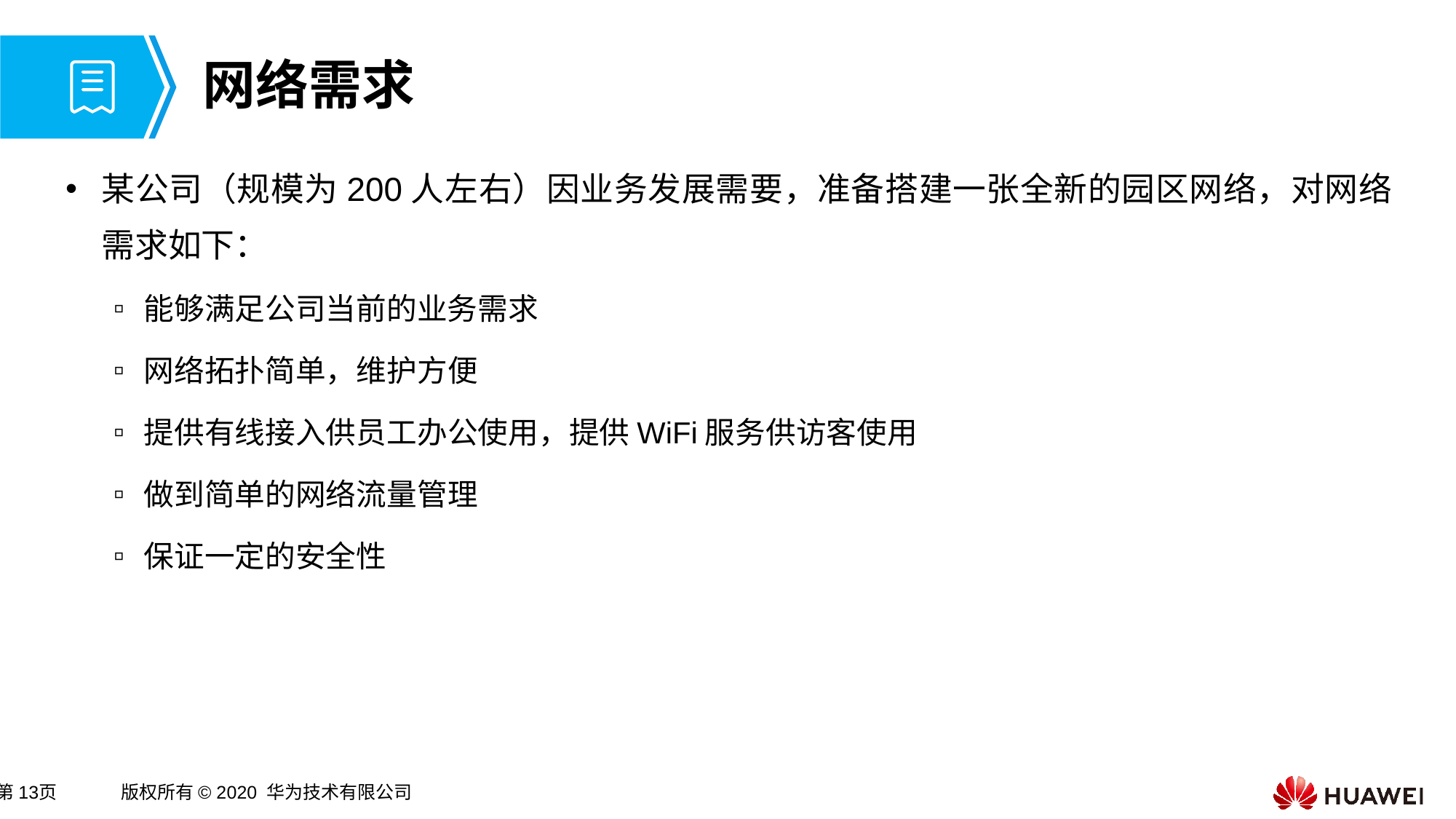

# 网络需求
某公司（规模为200人左右）因业务发展需要，准备搭建一张全新的园区网络，对网络需求如下：
能够满足公司当前的业务需求
网络拓扑简单，维护方便
提供有线接入供员工办公使用，提供WiFi服务供访客使用
做到简单的网络流量管理
保证一定的安全性